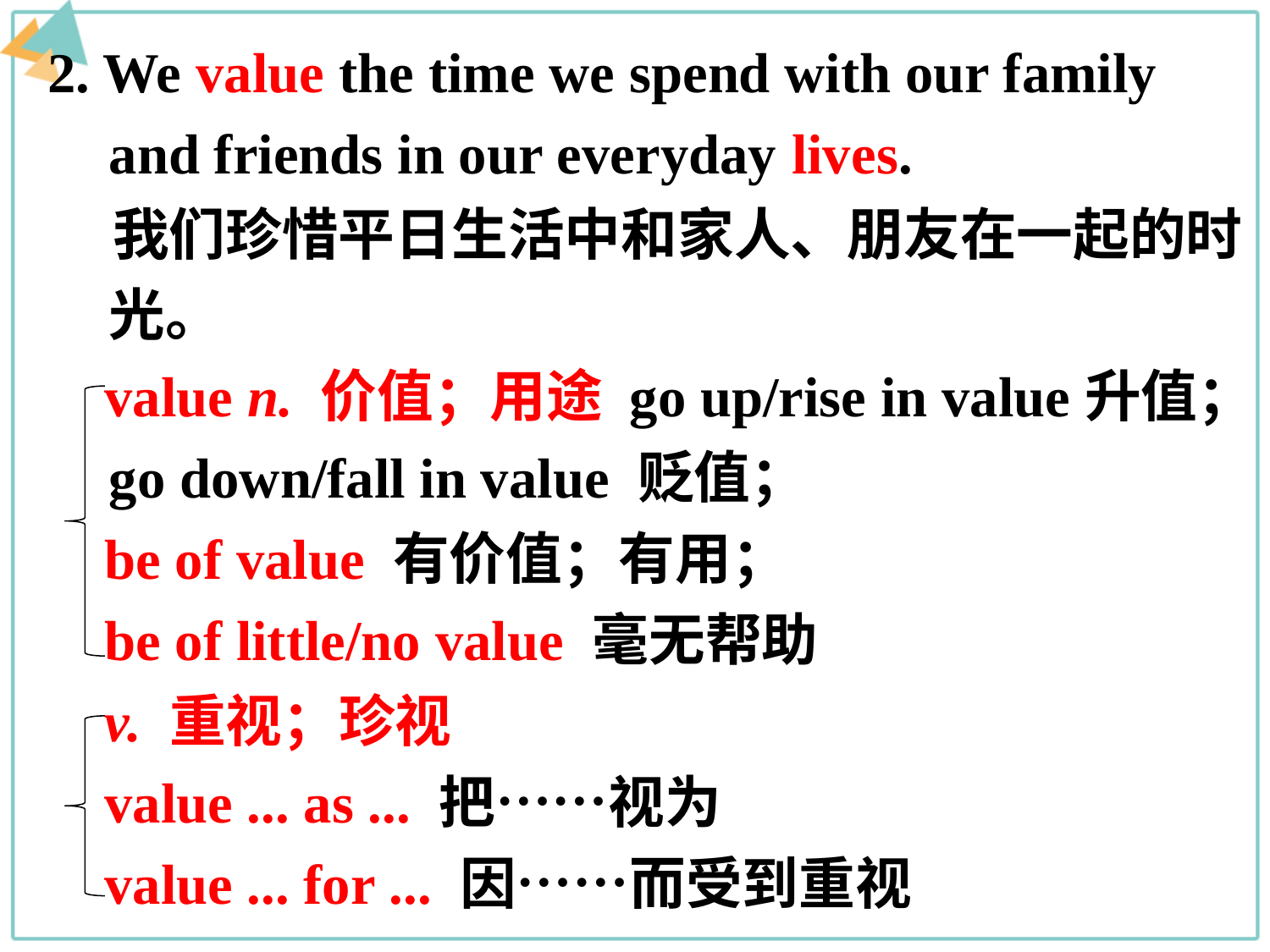

2. We value the time we spend with our family and friends in our everyday lives.
    我们珍惜平日生活中和家人、朋友在一起的时光。
    value n. 价值；用途 go up/rise in value升值；go down/fall in value 贬值；
    be of value 有价值；有用；
    be of little/no value 毫无帮助
    v. 重视；珍视
    value ... as ... 把……视为
    value ... for ... 因……而受到重视